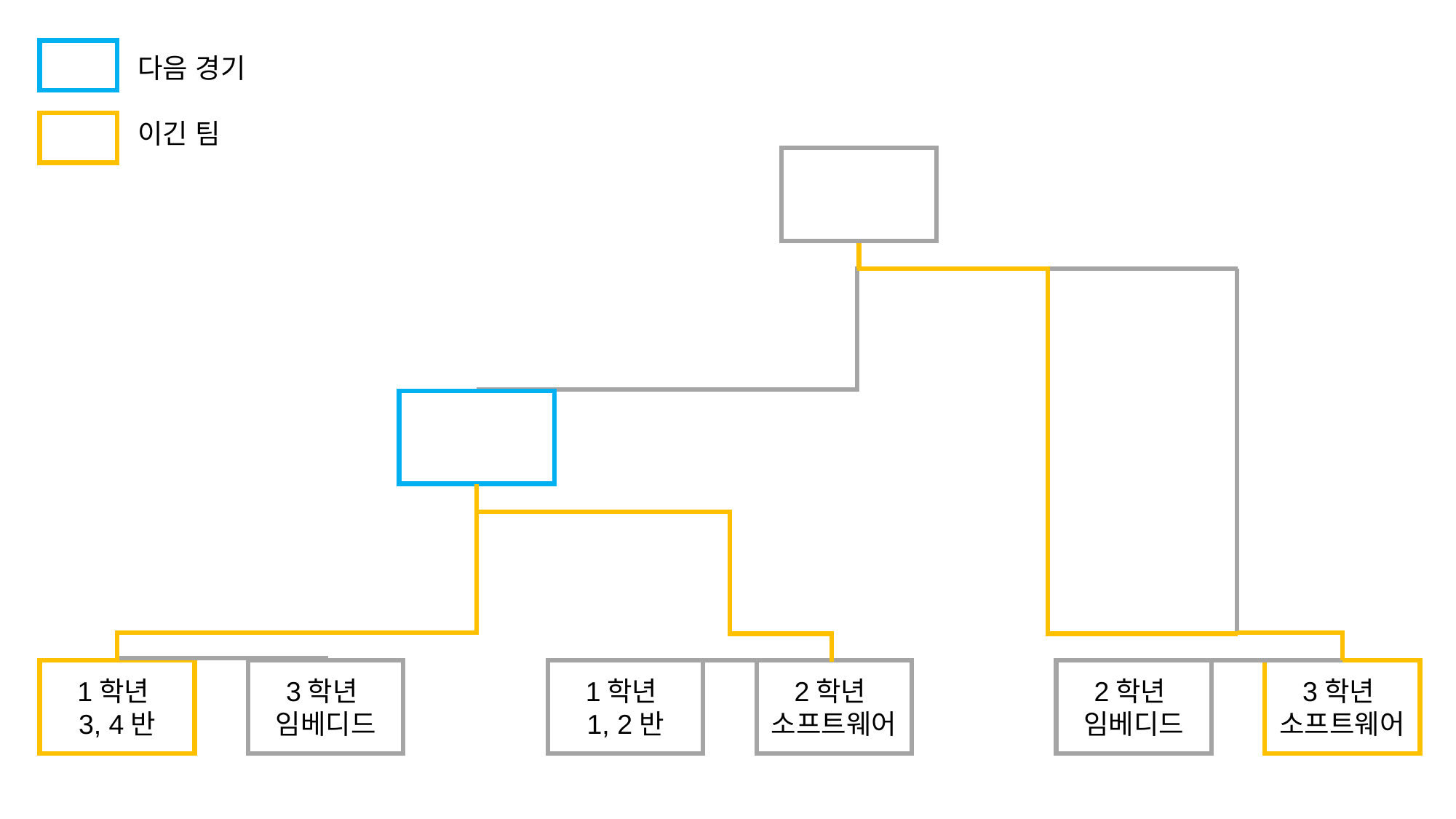

다음 경기

이긴 팀

2학년
임베디드
3학년
소프트웨어
3학년
임베디드
2학년
소프트웨어
1학년
3, 4반
1학년
1, 2반